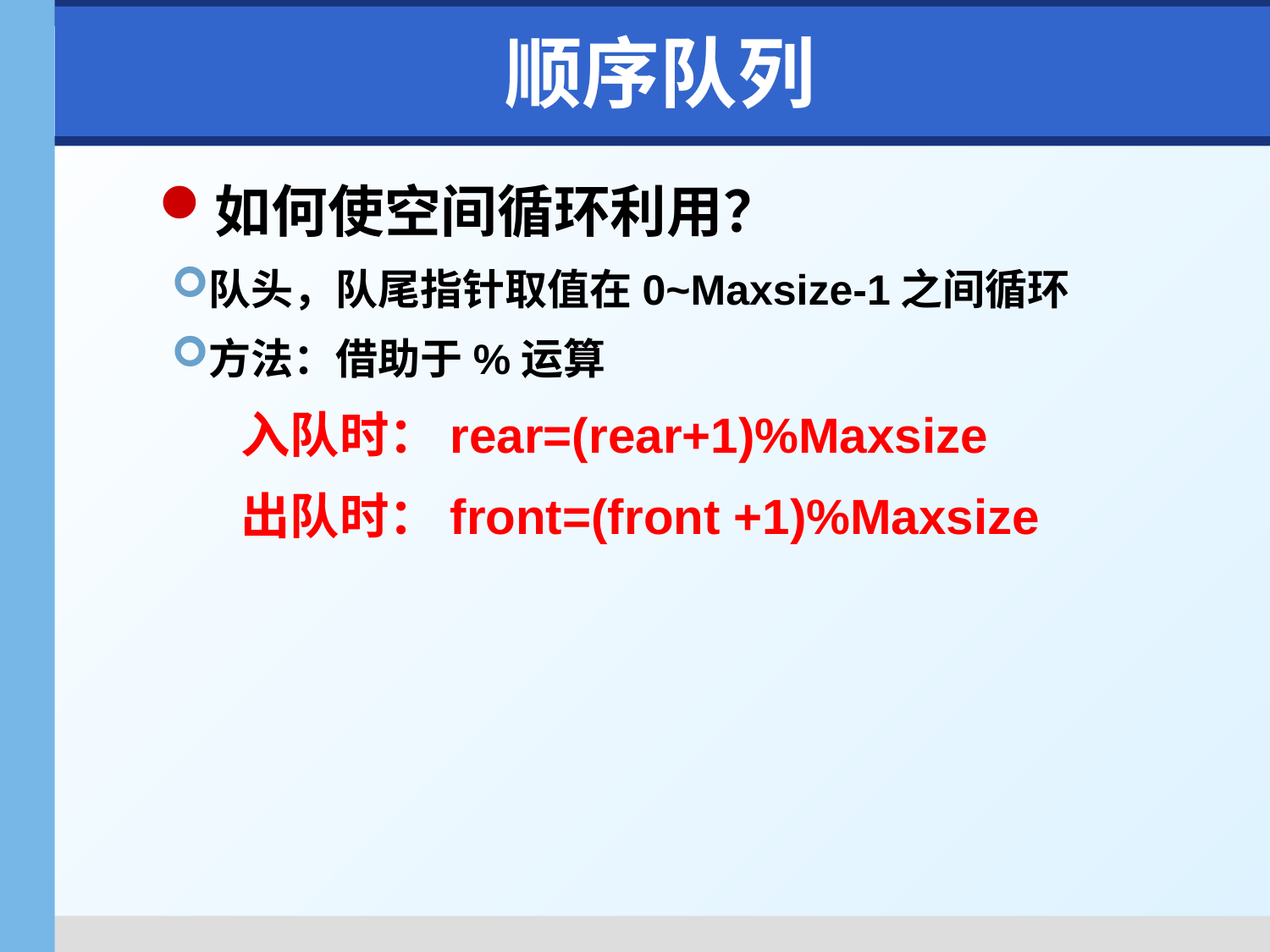

# 顺序队列
如何使空间循环利用？
队头，队尾指针取值在0~Maxsize-1之间循环
方法：借助于%运算
入队时：rear=(rear+1)%Maxsize
出队时：front=(front +1)%Maxsize